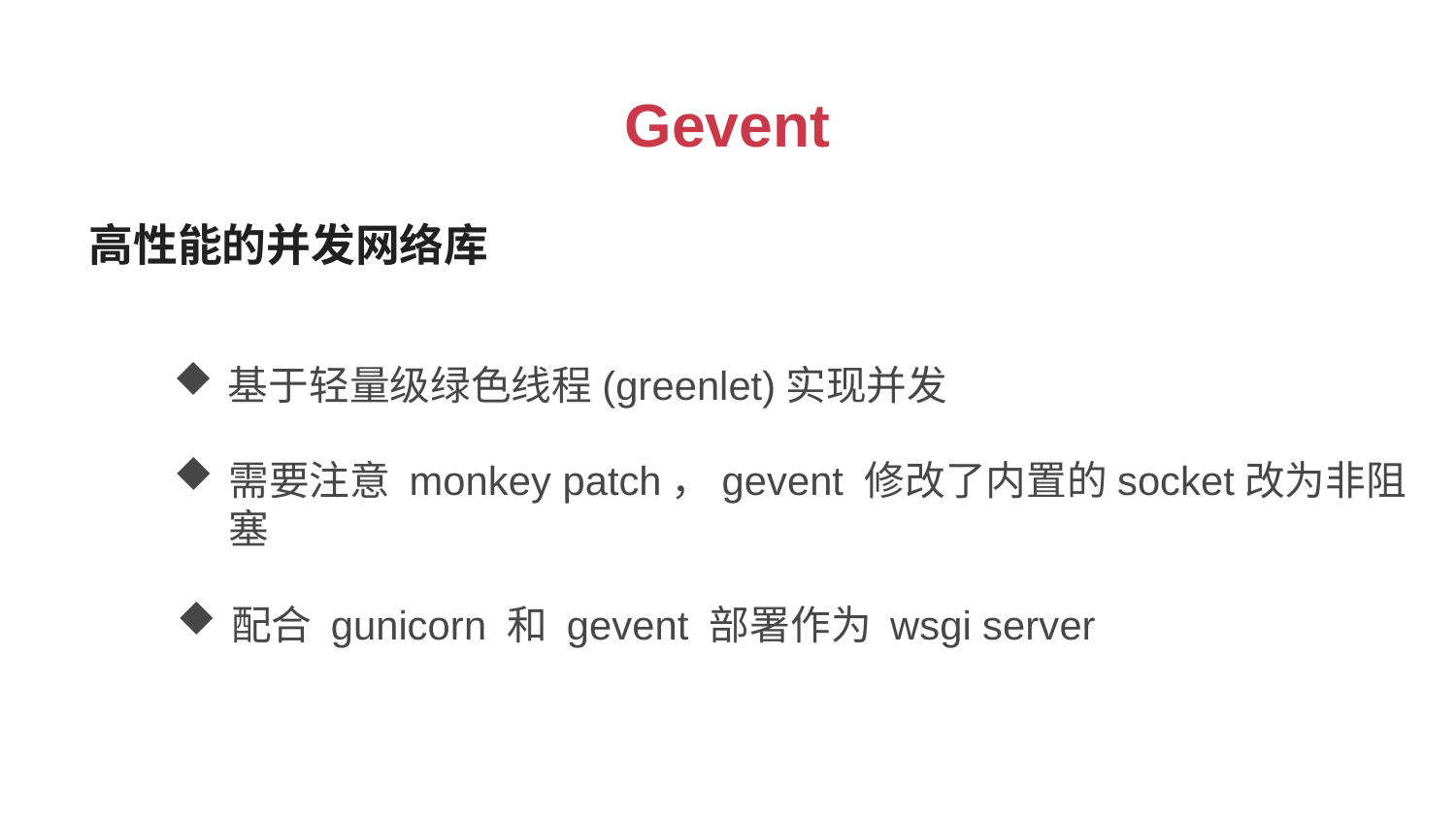

Gevent
高性能的并发网络库
基于轻量级绿色线程(greenlet)实现并发
需要注意 monkey patch，gevent 修改了内置的socket改为非阻塞
配合 gunicorn 和 gevent 部署作为 wsgi server